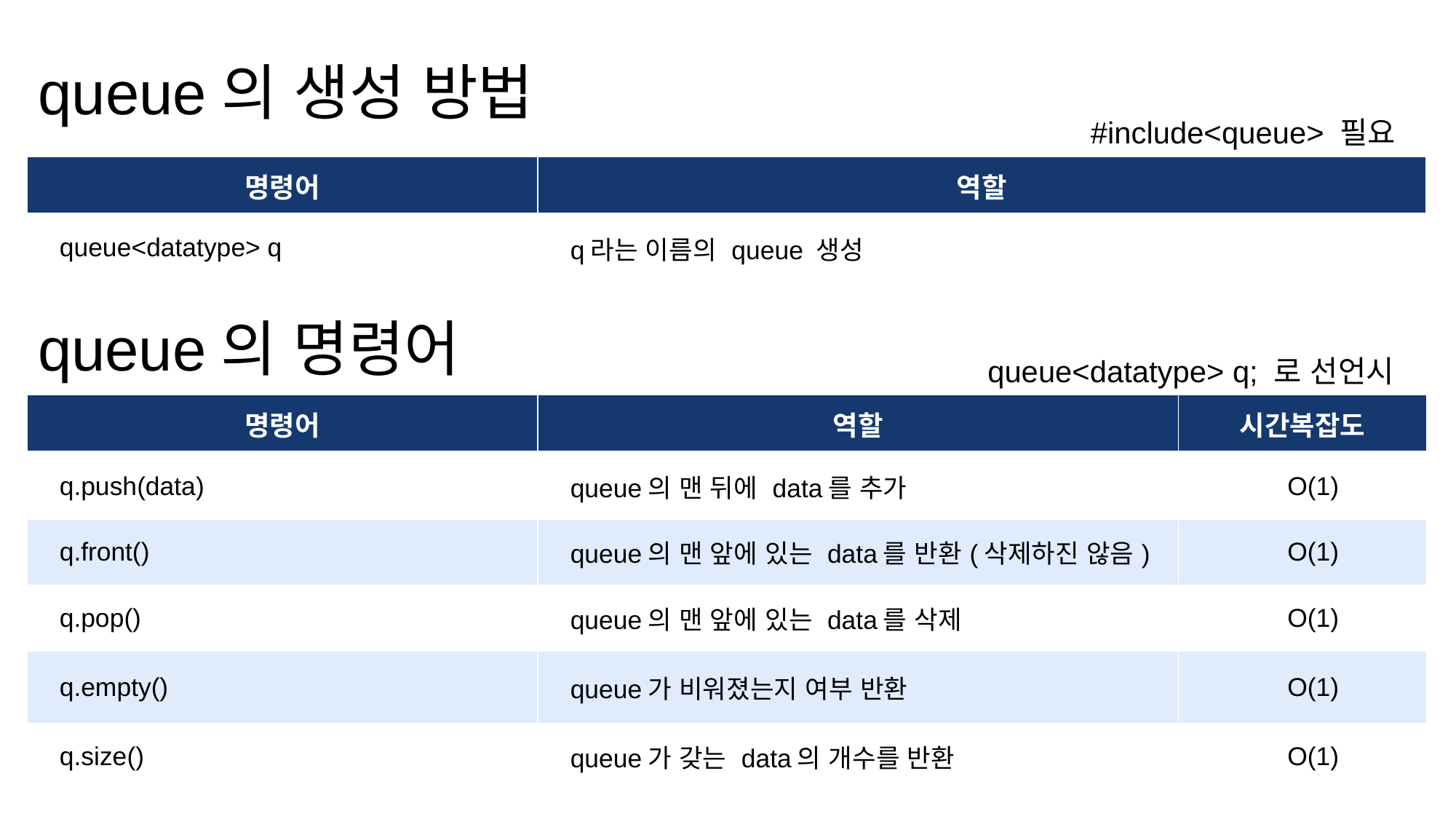

queue의 생성 방법
#include<queue> 필요
| 명령어 | 역할 |
| --- | --- |
| queue<datatype> q | q라는 이름의 queue 생성 |
queue의 명령어
queue<datatype> q; 로 선언시
| 명령어 | 역할 | 시간복잡도 |
| --- | --- | --- |
| q.push(data) | queue의 맨 뒤에 data를 추가 | O(1) |
| q.front() | queue의 맨 앞에 있는 data를 반환(삭제하진 않음) | O(1) |
| q.pop() | queue의 맨 앞에 있는 data를 삭제 | O(1) |
| q.empty() | queue가 비워졌는지 여부 반환 | O(1) |
| q.size() | queue가 갖는 data의 개수를 반환 | O(1) |